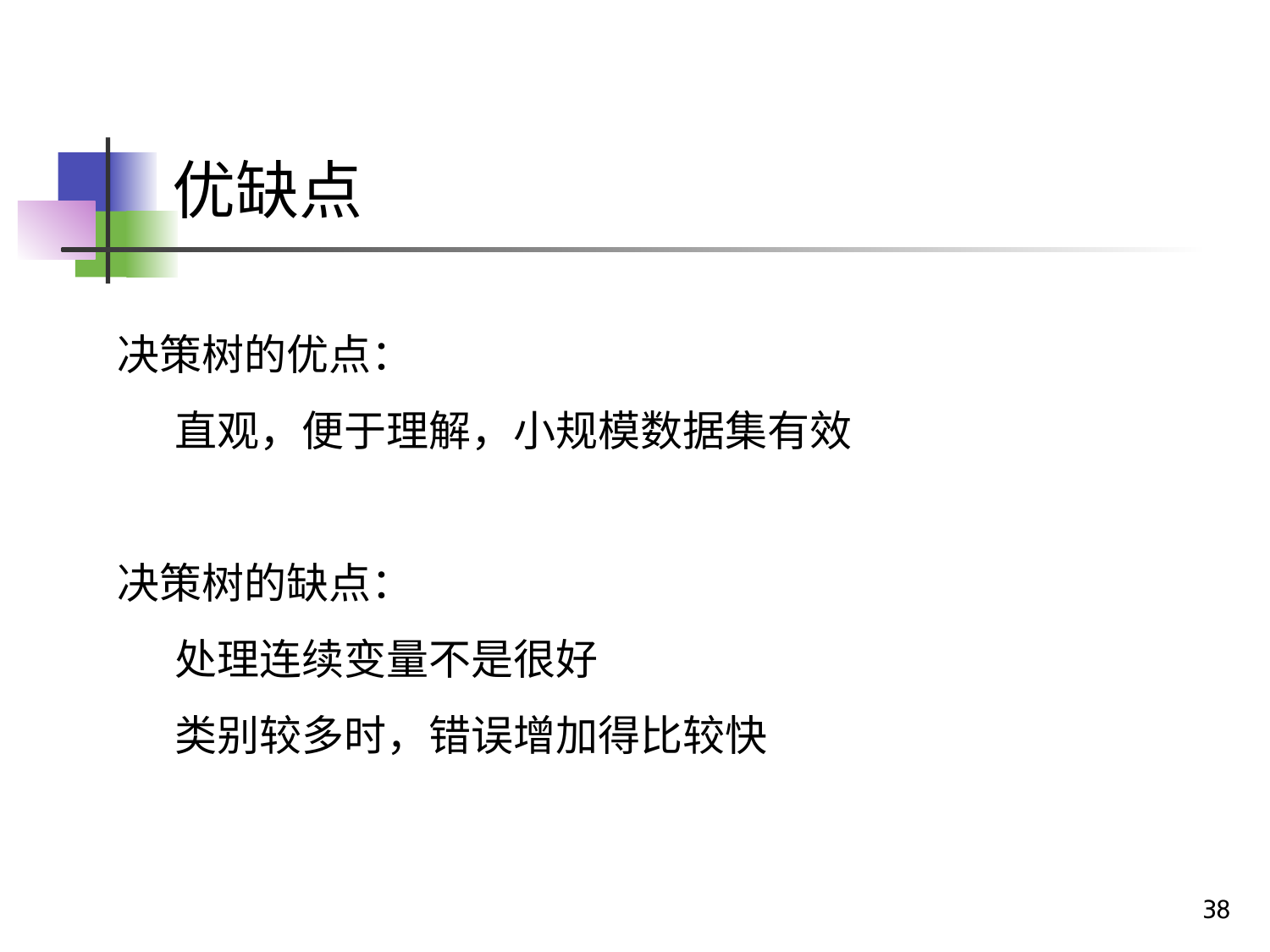

# 优缺点
决策树的优点：
     直观，便于理解，小规模数据集有效

决策树的缺点：
     处理连续变量不是很好
     类别较多时，错误增加得比较快
38